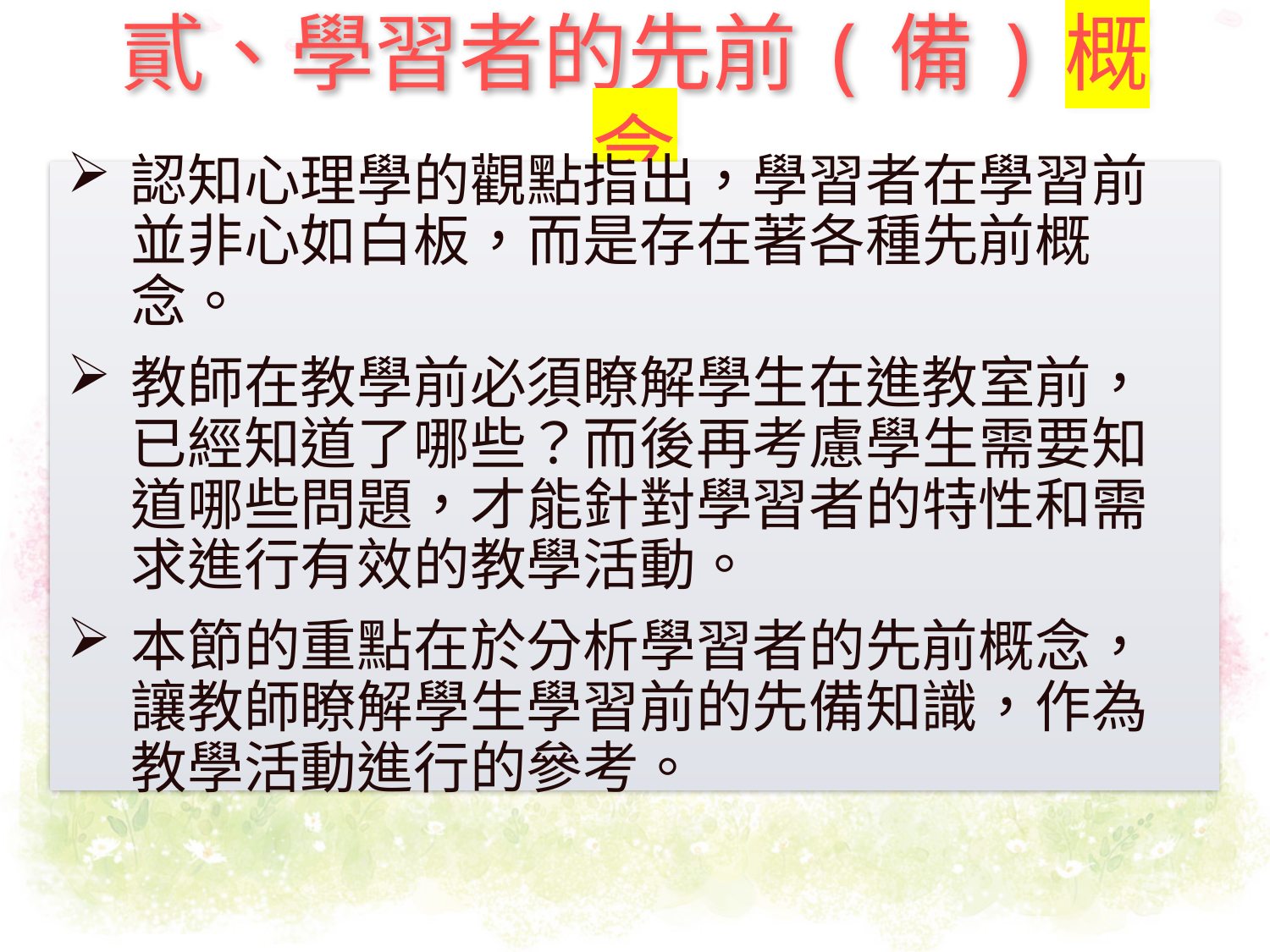

# 貳、學習者的先前(備)概念

認知心理學的觀點指出，學習者在學習前並非心如白板，而是存在著各種先前概念。
教師在教學前必須瞭解學生在進教室前，已經知道了哪些？而後再考慮學生需要知道哪些問題，才能針對學習者的特性和需求進行有效的教學活動。
本節的重點在於分析學習者的先前概念，讓教師瞭解學生學習前的先備知識，作為教學活動進行的參考。